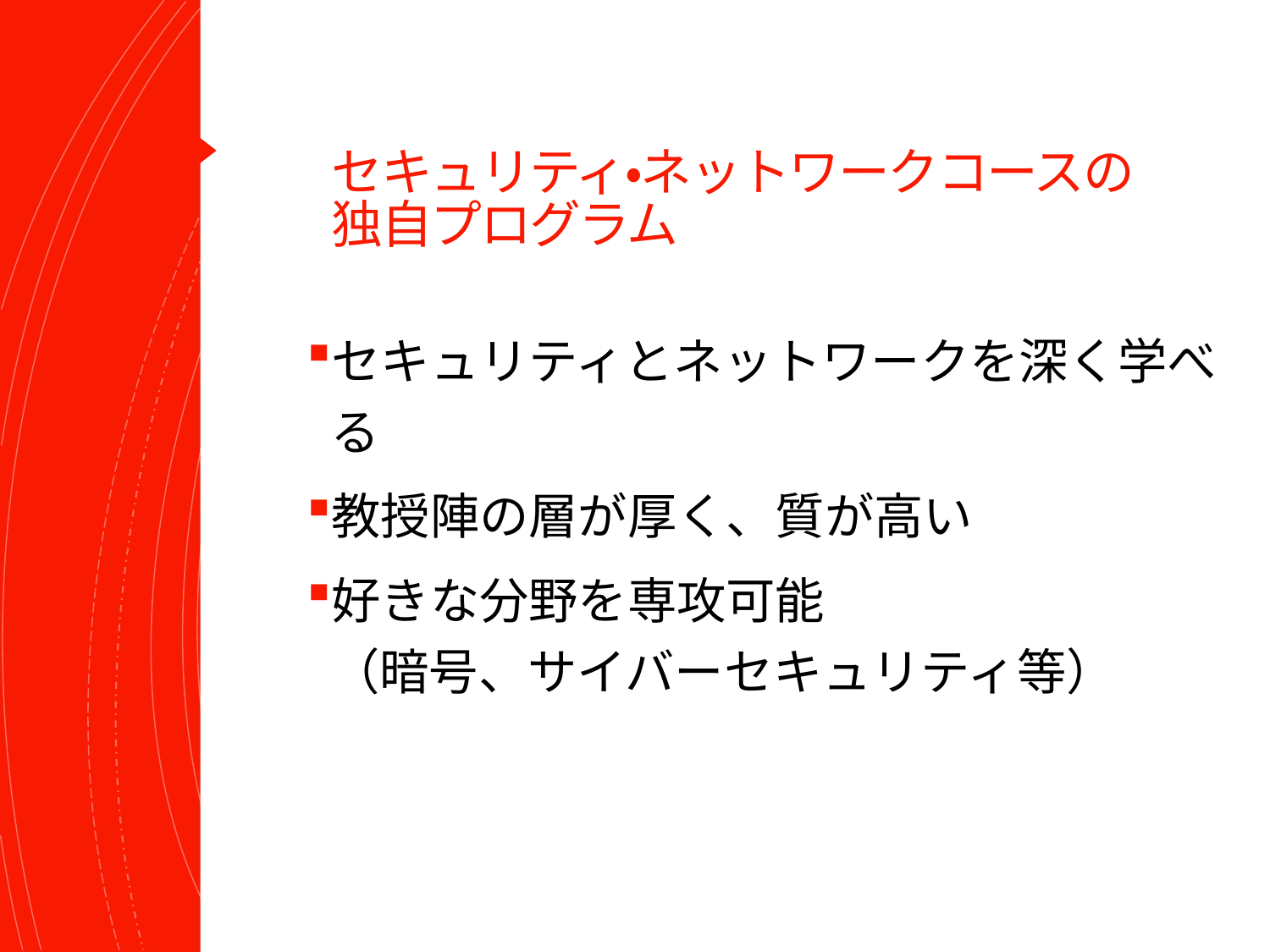

# セキュリティ・ネットワークコースの 独自プログラム

セキュリティとネットワークを深く学べる
教授陣の層が厚く、質が高い
好きな分野を専攻可能
（暗号、サイバーセキュリティ等）